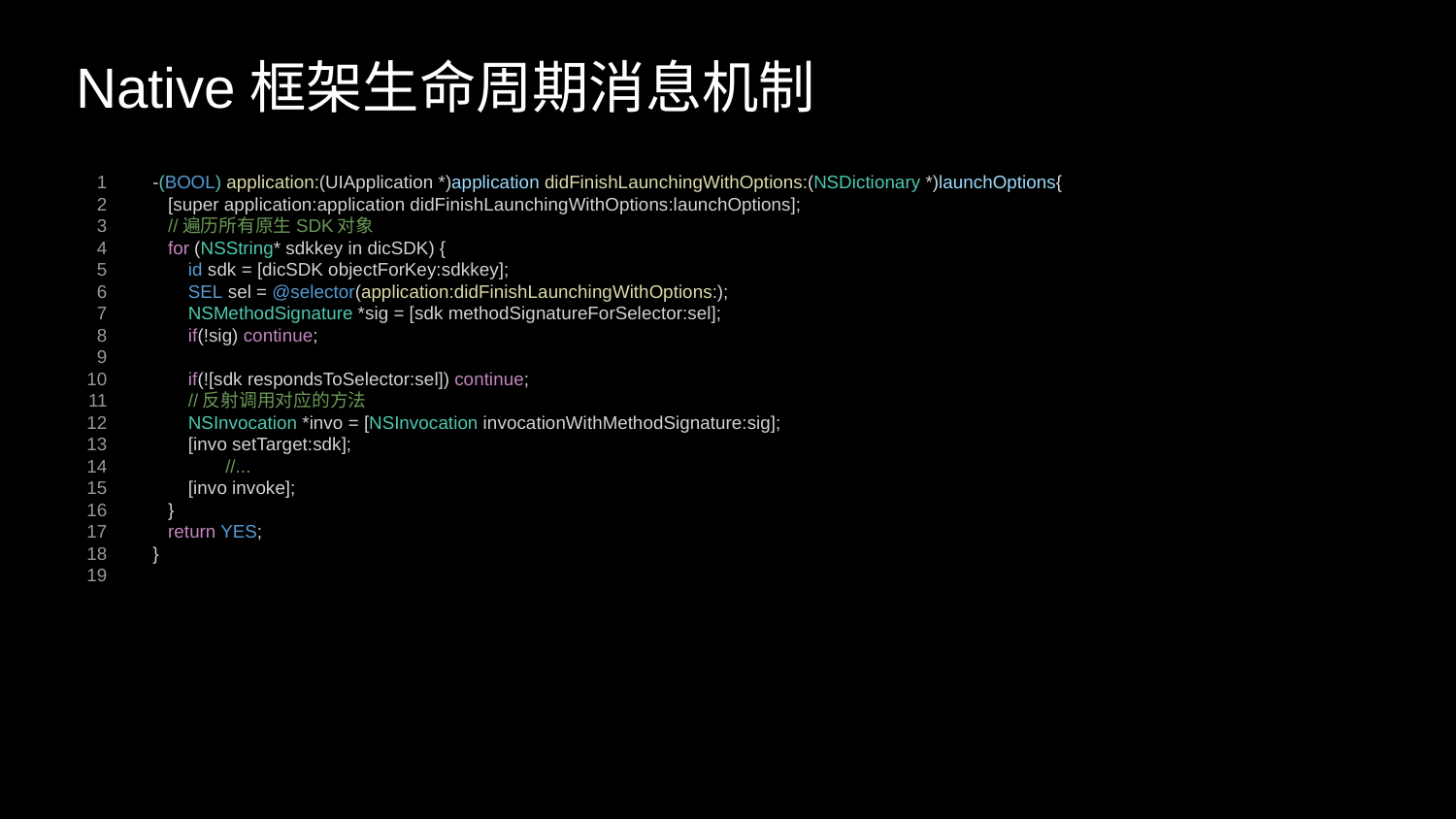

Native框架生命周期消息机制
1
2
3
4
5
6
7
8
9
10
11
12
13
14
15
16
17
18
19
-(BOOL) application:(UIApplication *)application didFinishLaunchingWithOptions:(NSDictionary *)launchOptions{
   [super application:application didFinishLaunchingWithOptions:launchOptions];
   //遍历所有原生SDK对象
   for (NSString* sdkkey in dicSDK) {
       id sdk = [dicSDK objectForKey:sdkkey];
       SEL sel = @selector(application:didFinishLaunchingWithOptions:);
       NSMethodSignature *sig = [sdk methodSignatureForSelector:sel];
       if(!sig) continue;

       if(![sdk respondsToSelector:sel]) continue;
       //反射调用对应的方法
       NSInvocation *invo = [NSInvocation invocationWithMethodSignature:sig];
       [invo setTarget:sdk];
//...
       [invo invoke];
   }
   return YES;
}